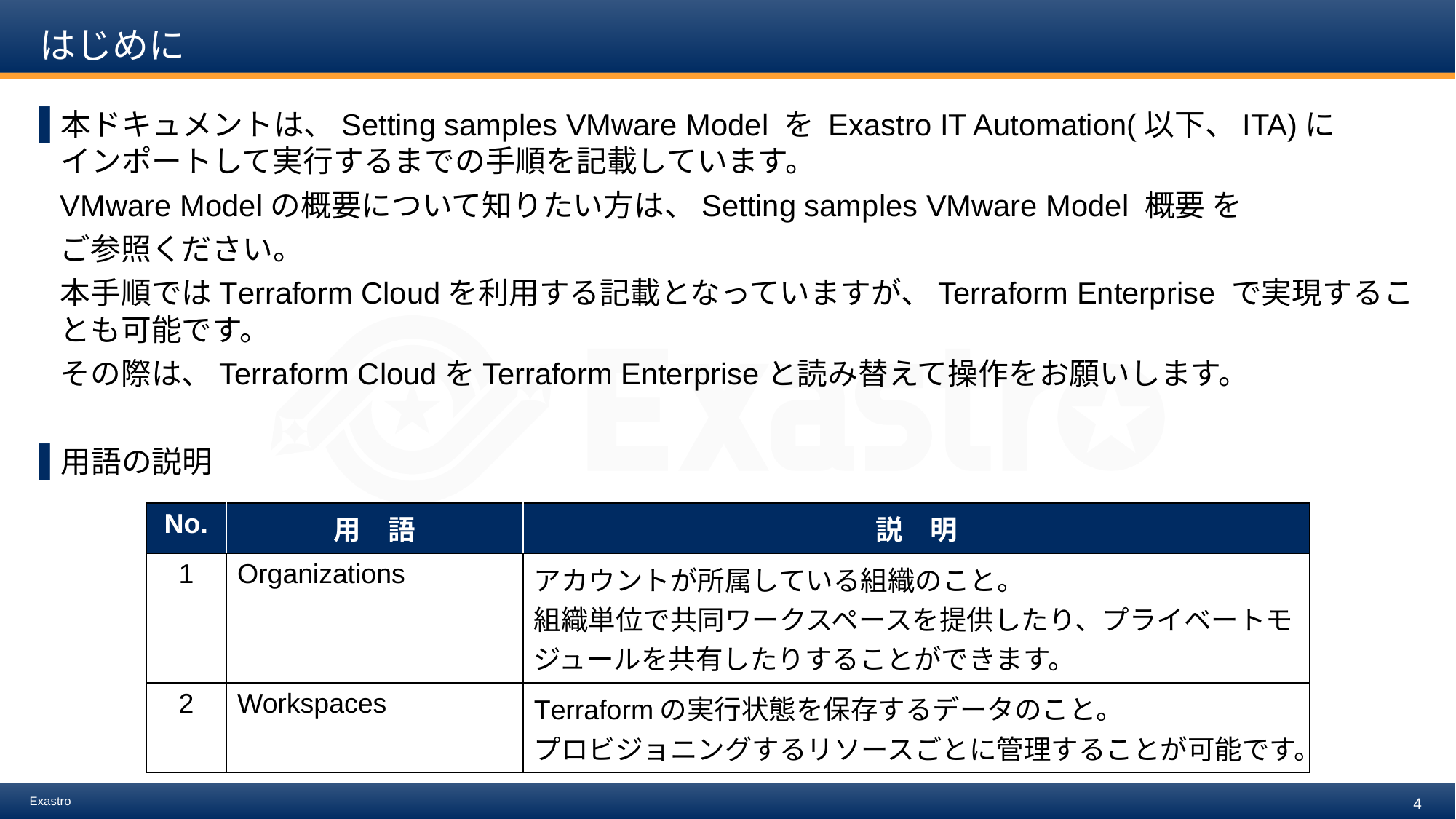

# はじめに
本ドキュメントは、Setting samples VMware Model を Exastro IT Automation(以下、ITA)に
インポートして実行するまでの手順を記載しています。
VMware Modelの概要について知りたい方は、Setting samples VMware Model 概要 を
ご参照ください。
本手順ではTerraform Cloudを利用する記載となっていますが、Terraform Enterprise で実現することも可能です。
その際は、Terraform CloudをTerraform Enterpriseと読み替えて操作をお願いします。

用語の説明

| No. | 用　語 | 説　明 |
| --- | --- | --- |
| 1 | Organizations | アカウントが所属している組織のこと。 組織単位で共同ワークスペースを提供したり、プライベートモジュールを共有したりすることができます。 |
| 2 | Workspaces | Terraformの実行状態を保存するデータのこと。 プロビジョニングするリソースごとに管理することが可能です。 |